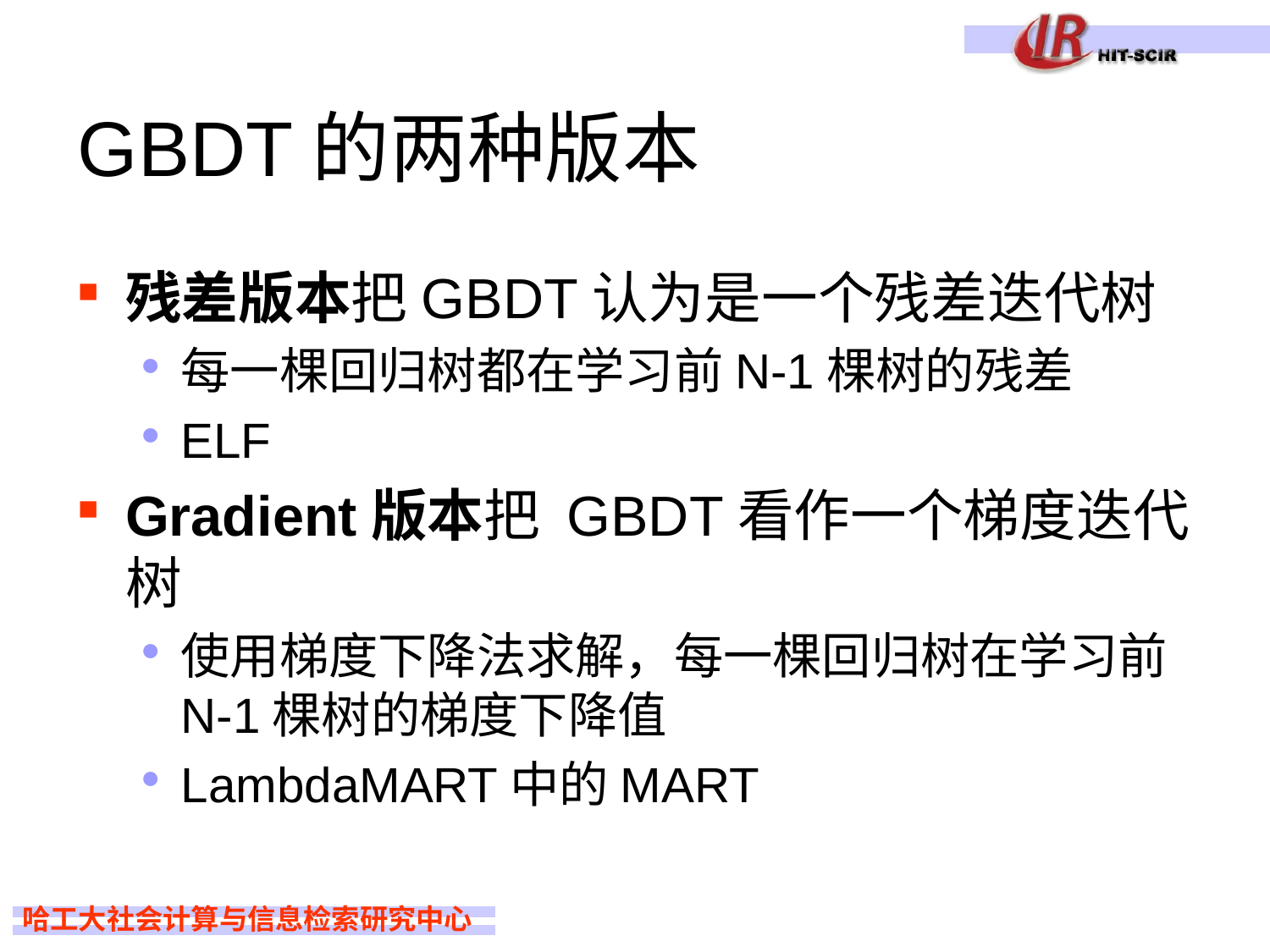

# GBDT的两种版本
残差版本把GBDT认为是一个残差迭代树
每一棵回归树都在学习前N-1棵树的残差
ELF
Gradient版本把 GBDT看作一个梯度迭代树
使用梯度下降法求解，每一棵回归树在学习前N-1棵树的梯度下降值
LambdaMART中的MART